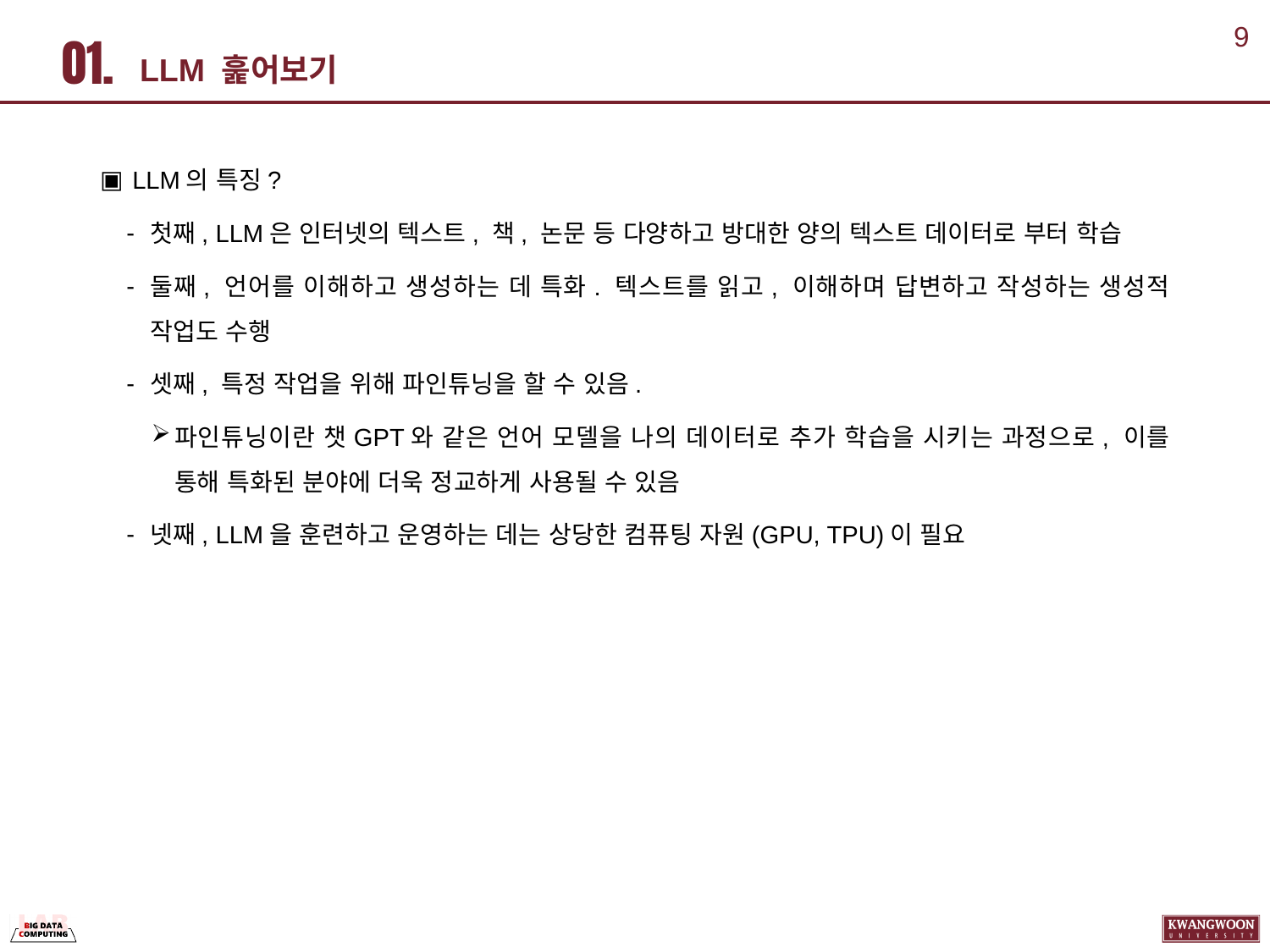

9
01.
# LLM 훑어보기
 LLM의 특징?
첫째, LLM은 인터넷의 텍스트, 책, 논문 등 다양하고 방대한 양의 텍스트 데이터로 부터 학습
둘째, 언어를 이해하고 생성하는 데 특화. 텍스트를 읽고, 이해하며 답변하고 작성하는 생성적 작업도 수행
셋째, 특정 작업을 위해 파인튜닝을 할 수 있음.
파인튜닝이란 챗GPT와 같은 언어 모델을 나의 데이터로 추가 학습을 시키는 과정으로, 이를 통해 특화된 분야에 더욱 정교하게 사용될 수 있음
넷째, LLM을 훈련하고 운영하는 데는 상당한 컴퓨팅 자원(GPU, TPU)이 필요